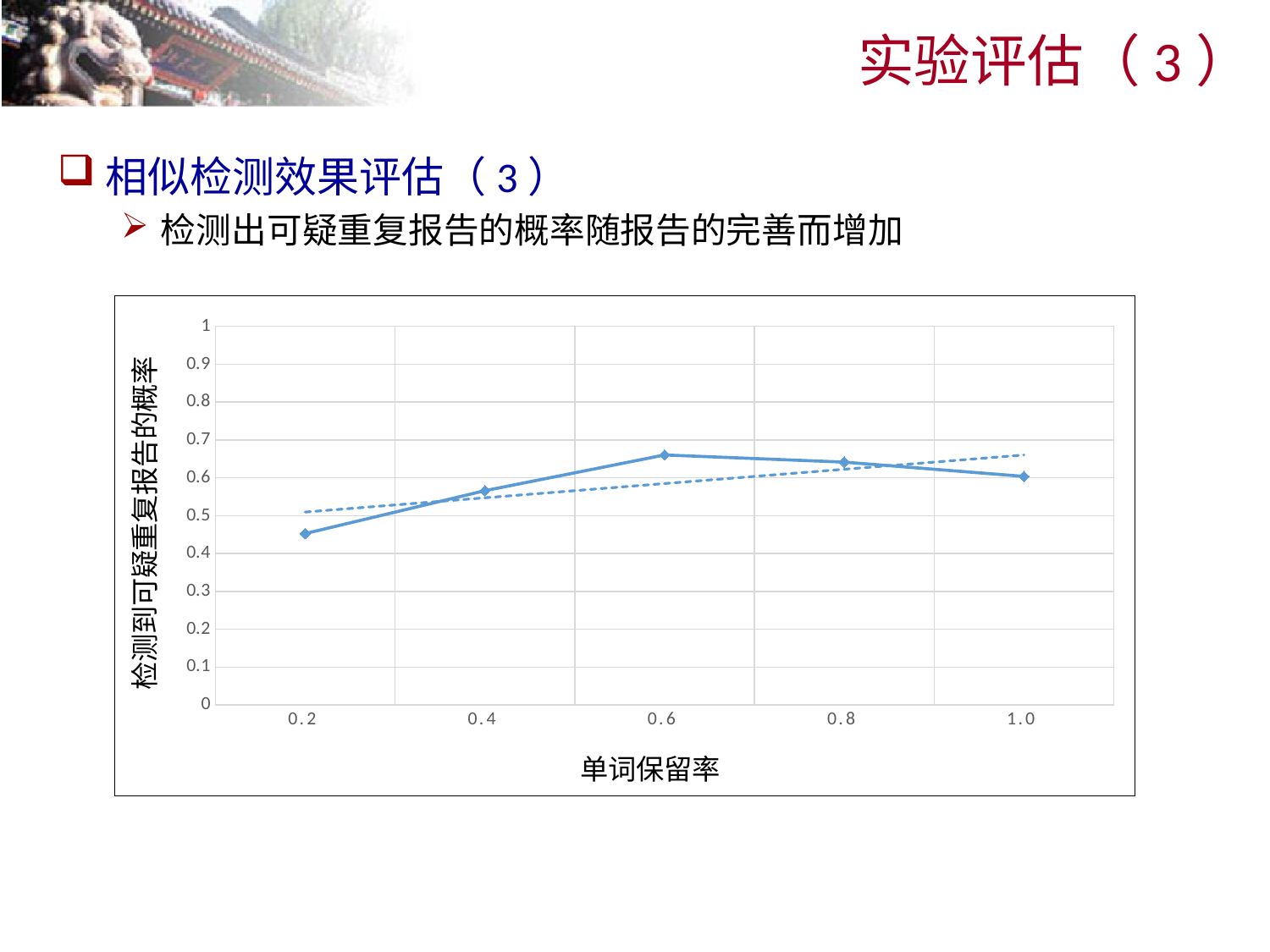

# 实验评估（3）
相似检测效果评估（3）
检测出可疑重复报告的概率随报告的完善而增加

### Chart

| Category | 0.70  |
|---|---|
| 0.2 | 0.4528301886792453 |
| 0.4 | 0.5660377358490566 |
| 0.6 | 0.660377358490566 |
| 0.8 | 0.6415094339622641 |
| 1 | 0.6037735849056604 |